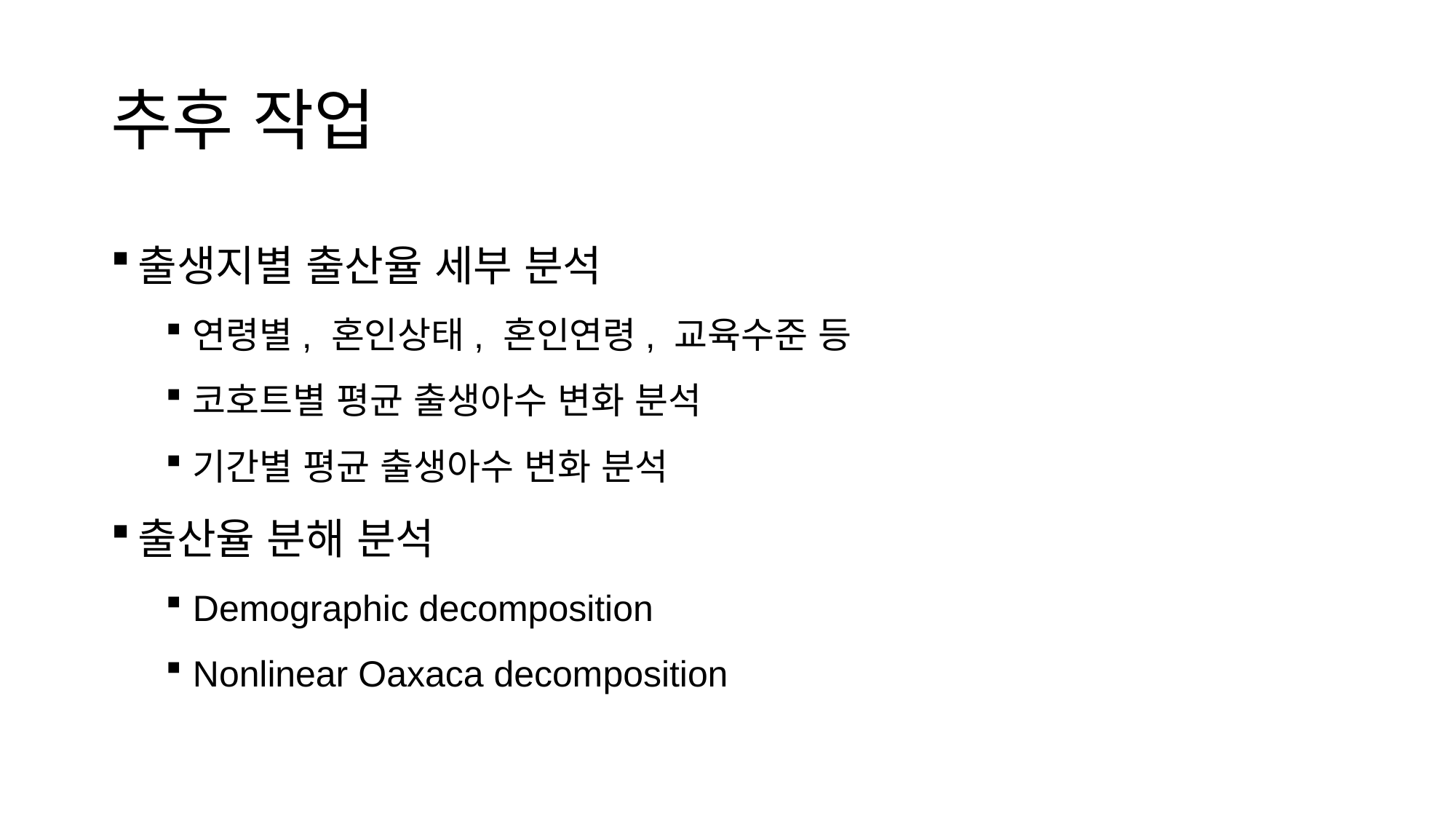

# 추후 작업
출생지별 출산율 세부 분석
연령별, 혼인상태, 혼인연령, 교육수준 등
코호트별 평균 출생아수 변화 분석
기간별 평균 출생아수 변화 분석
출산율 분해 분석
Demographic decomposition
Nonlinear Oaxaca decomposition